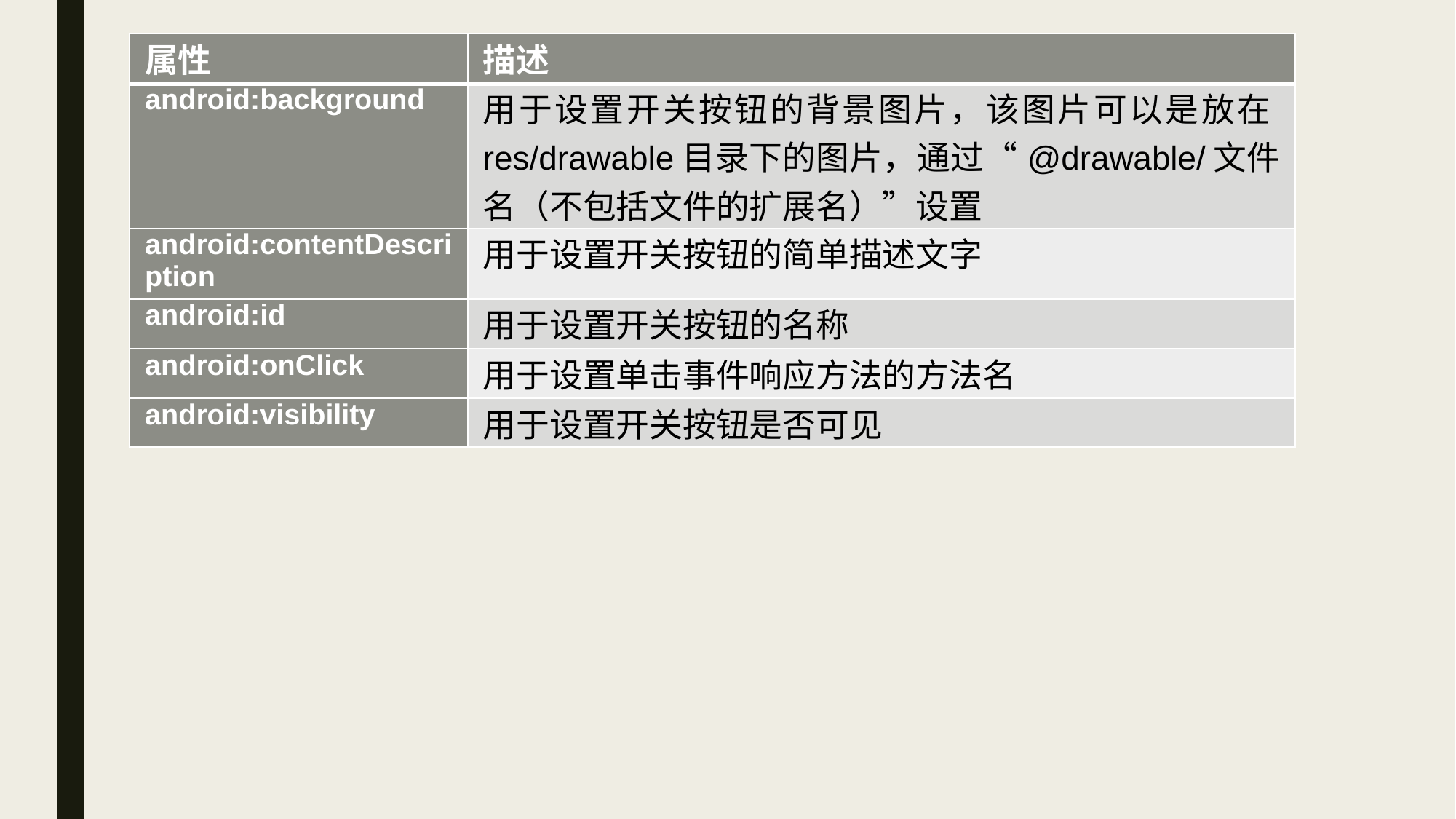

| 属性 | 描述 |
| --- | --- |
| android:background | 用于设置开关按钮的背景图片，该图片可以是放在res/drawable目录下的图片，通过“@drawable/文件名（不包括文件的扩展名）”设置 |
| android:contentDescription | 用于设置开关按钮的简单描述文字 |
| android:id | 用于设置开关按钮的名称 |
| android:onClick | 用于设置单击事件响应方法的方法名 |
| android:visibility | 用于设置开关按钮是否可见 |